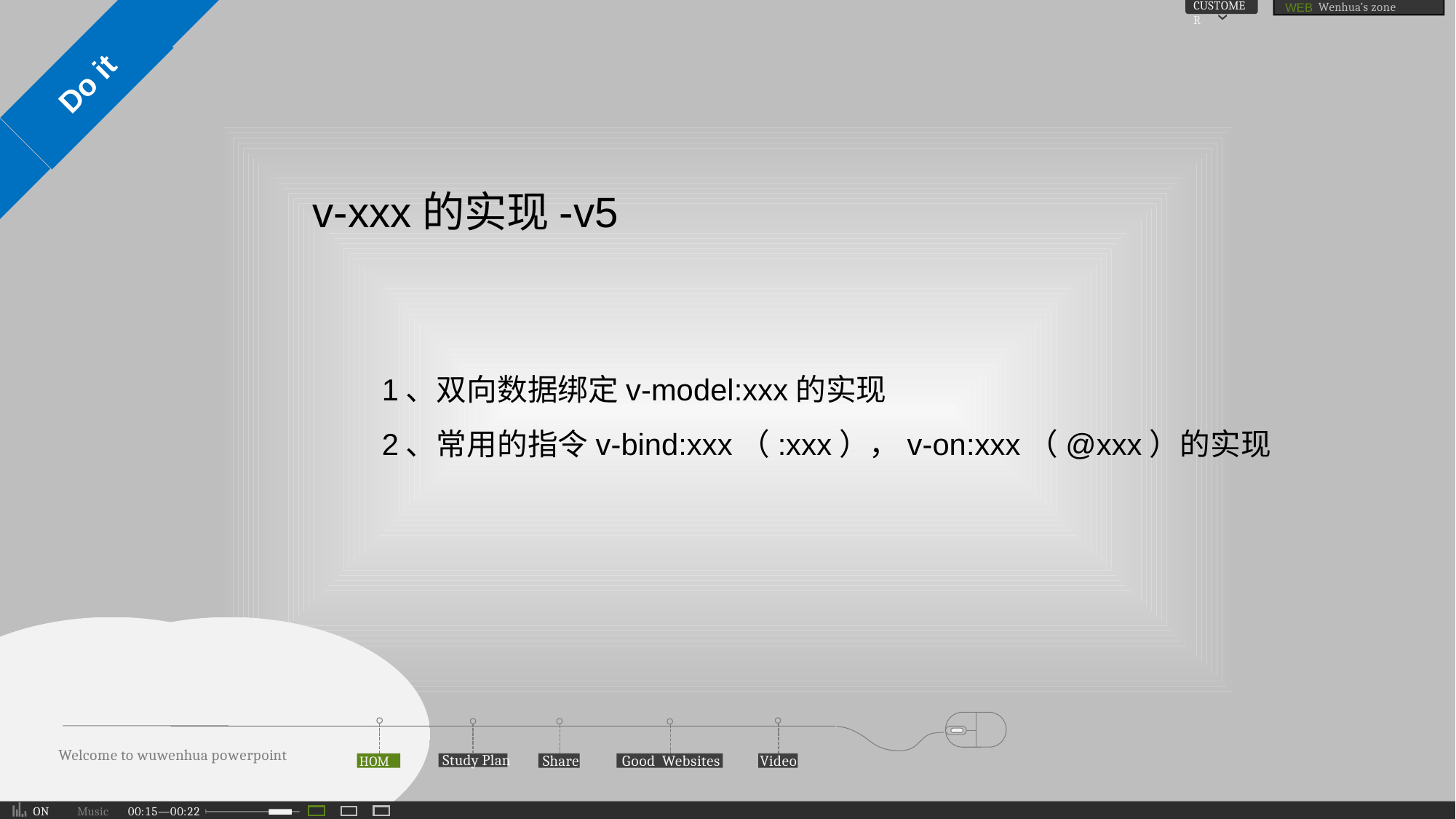

CUSTOMER
Wenhua’s zone
WEB

Do it
	v-xxx的实现-v5
	1、双向数据绑定v-model:xxx的实现
	2、常用的指令v-bind:xxx（:xxx），v-on:xxx（@xxx）的实现

Welcome to wuwenhua powerpoint

Study Plan
Share
Good  Websites
Video
HOME

ON
Music       00:15—00:22